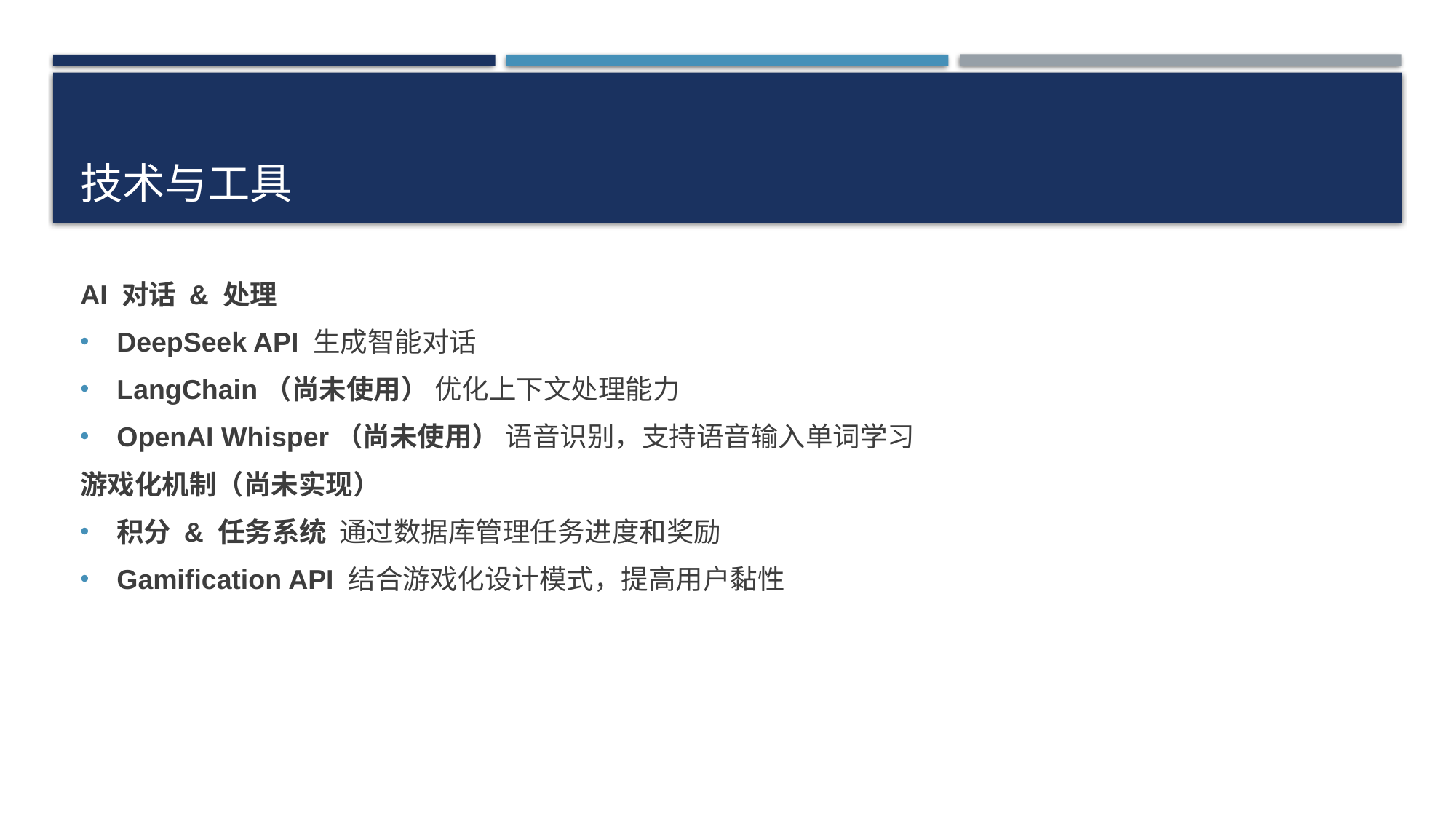

# 技术与工具
AI 对话 & 处理
DeepSeek API 生成智能对话
LangChain（尚未使用） 优化上下文处理能力
OpenAI Whisper（尚未使用） 语音识别，支持语音输入单词学习
游戏化机制（尚未实现）
积分 & 任务系统  通过数据库管理任务进度和奖励
Gamification API 结合游戏化设计模式，提高用户黏性